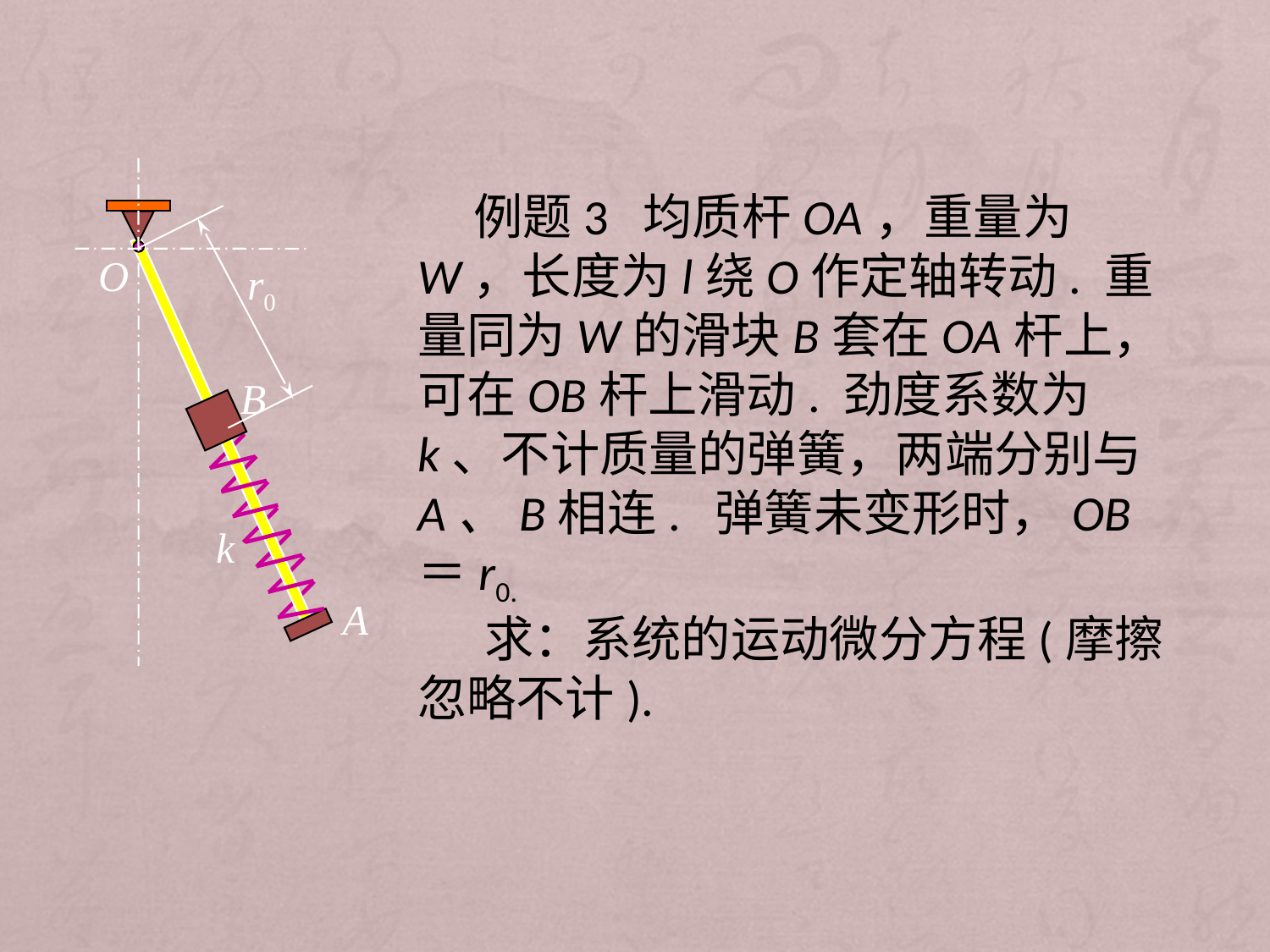

O

r0

A

B

k
    例题3  均质杆OA，重量为W，长度为l绕O作定轴转动. 重量同为W的滑块B套在OA杆上，可在OB杆上滑动. 劲度系数为k、不计质量的弹簧，两端分别与A、B相连.  弹簧未变形时，OB＝r0.
     求：系统的运动微分方程(摩擦忽略不计).